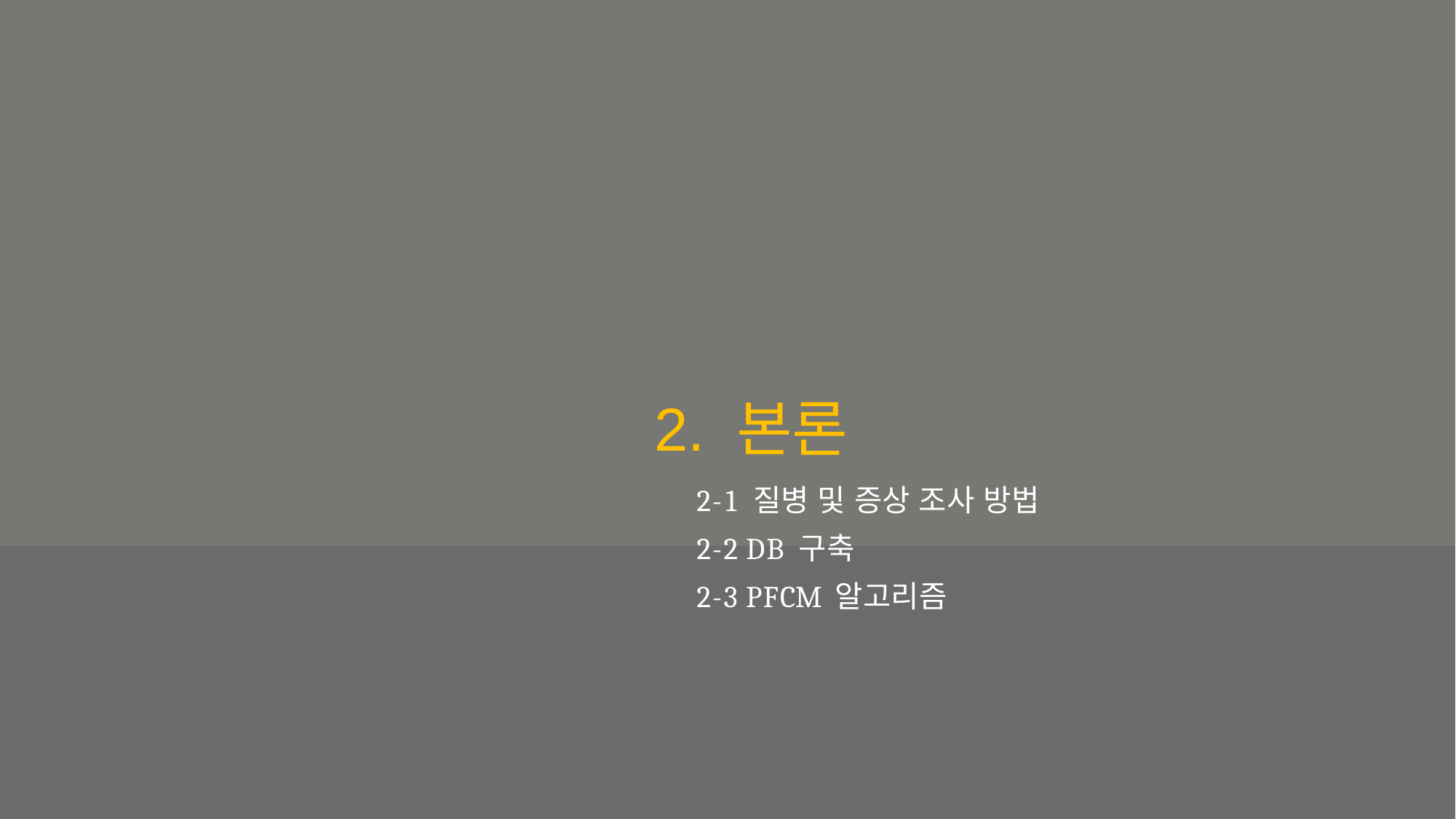

# 2. 본론
2-1 질병 및 증상 조사 방법
2-2 DB 구축
2-3 PFCM 알고리즘